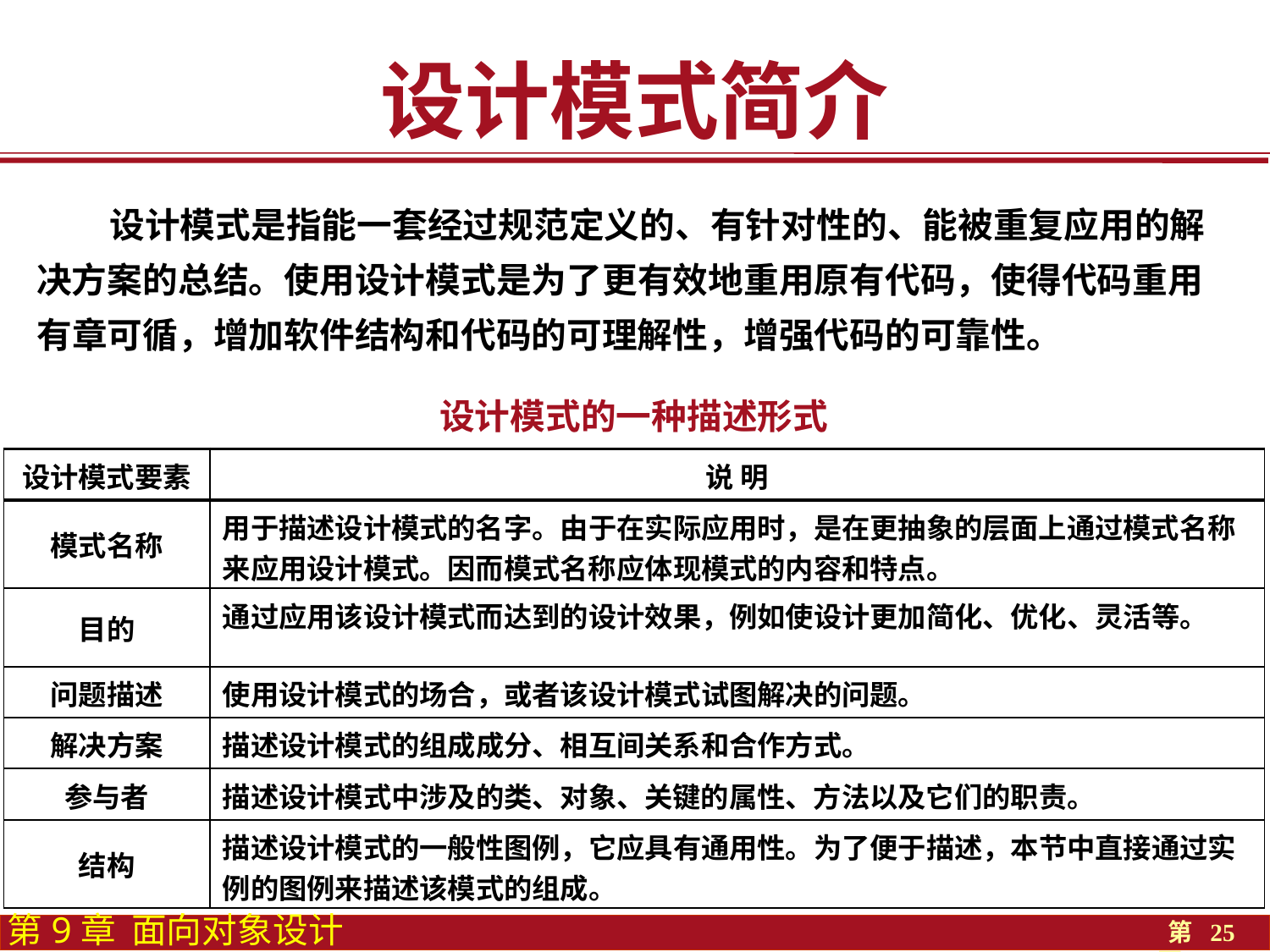

设计模式简介
        设计模式是指能一套经过规范定义的、有针对性的、能被重复应用的解决方案的总结。使用设计模式是为了更有效地重用原有代码，使得代码重用有章可循，增加软件结构和代码的可理解性，增强代码的可靠性。
设计模式的一种描述形式
| 设计模式要素 | 说 明 |
| --- | --- |
| 模式名称 | 用于描述设计模式的名字。由于在实际应用时，是在更抽象的层面上通过模式名称来应用设计模式。因而模式名称应体现模式的内容和特点。 |
| 目的 | 通过应用该设计模式而达到的设计效果，例如使设计更加简化、优化、灵活等。 |
| 问题描述 | 使用设计模式的场合，或者该设计模式试图解决的问题。 |
| 解决方案 | 描述设计模式的组成成分、相互间关系和合作方式。 |
| 参与者 | 描述设计模式中涉及的类、对象、关键的属性、方法以及它们的职责。 |
| 结构 | 描述设计模式的一般性图例，它应具有通用性。为了便于描述，本节中直接通过实例的图例来描述该模式的组成。 |